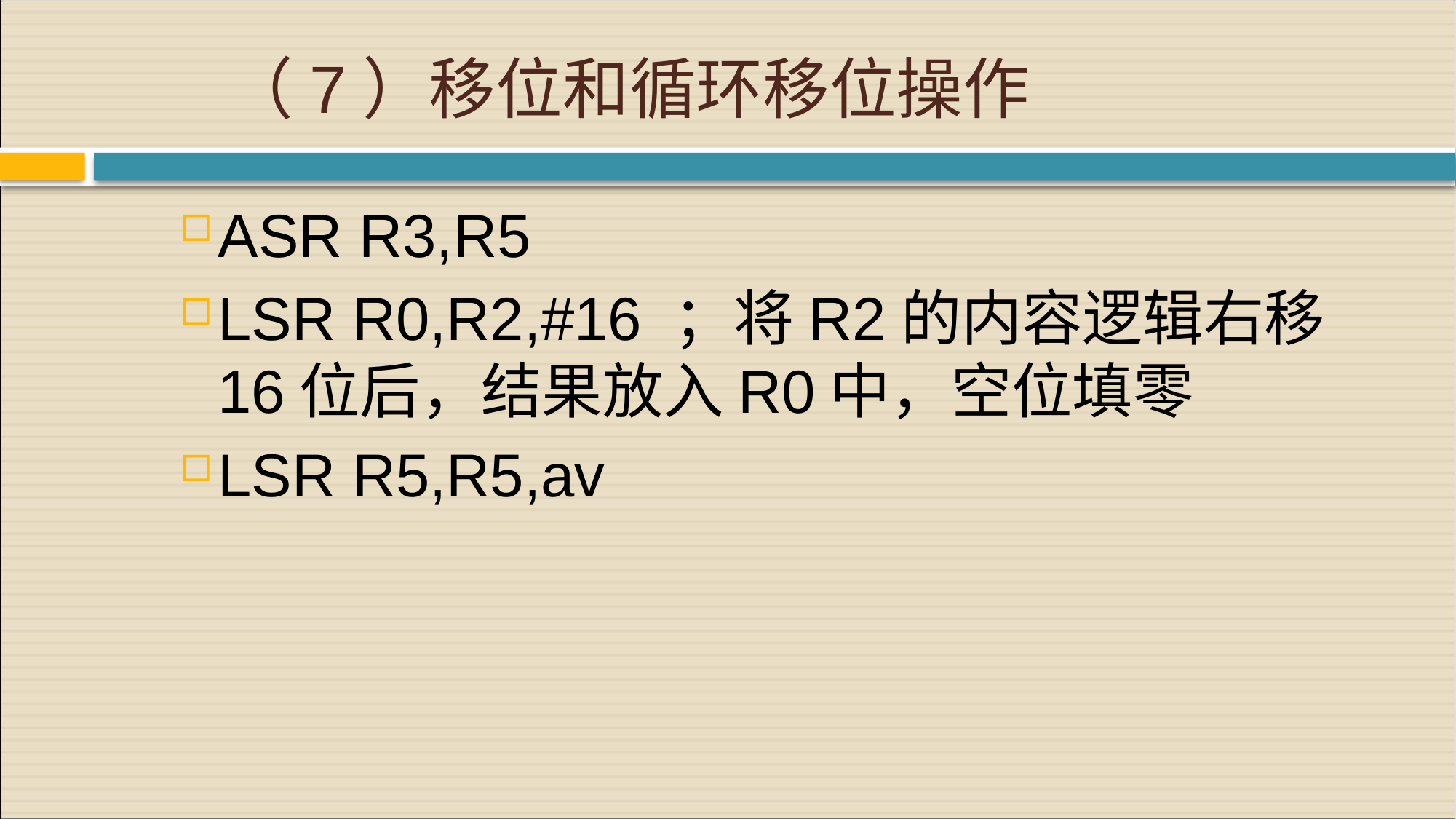

# （7）移位和循环移位操作
ASR R3,R5
LSR R0,R2,#16 ；将R2的内容逻辑右移16位后，结果放入R0中，空位填零
LSR R5,R5,av